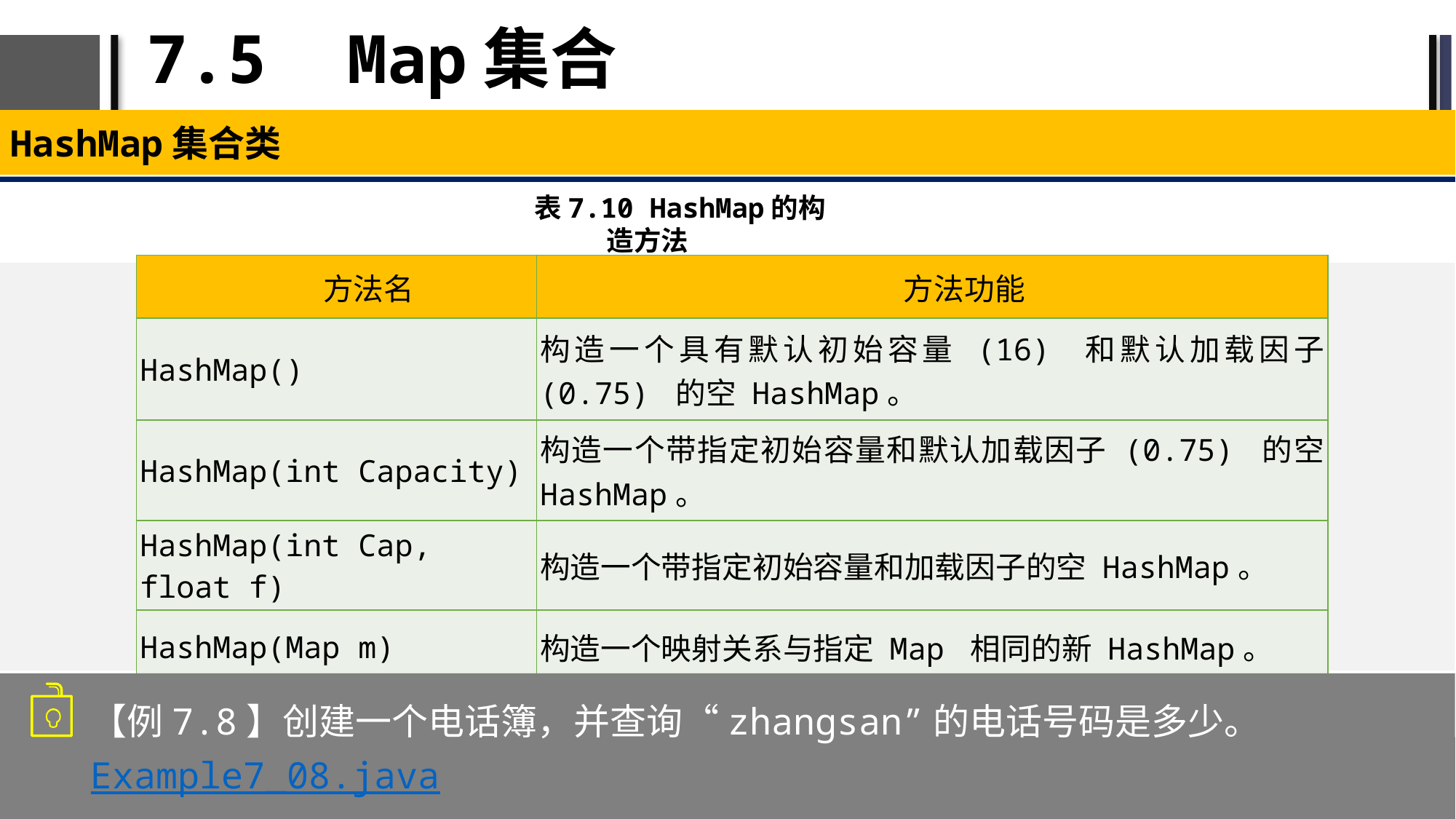

# 7.5  Map集合
HashMap集合类

表7.10 HashMap的构造方法
| 方法名 | 方法功能 |
| --- | --- |
| HashMap() | 构造一个具有默认初始容量 (16) 和默认加载因子 (0.75) 的空 HashMap。 |
| HashMap(int Capacity) | 构造一个带指定初始容量和默认加载因子 (0.75) 的空 HashMap。 |
| HashMap(int Cap, float f) | 构造一个带指定初始容量和加载因子的空 HashMap。 |
| HashMap(Map m) | 构造一个映射关系与指定 Map 相同的新 HashMap。 |

【例7.8】创建一个电话簿，并查询“zhangsan”的电话号码是多少。Example7_08.java